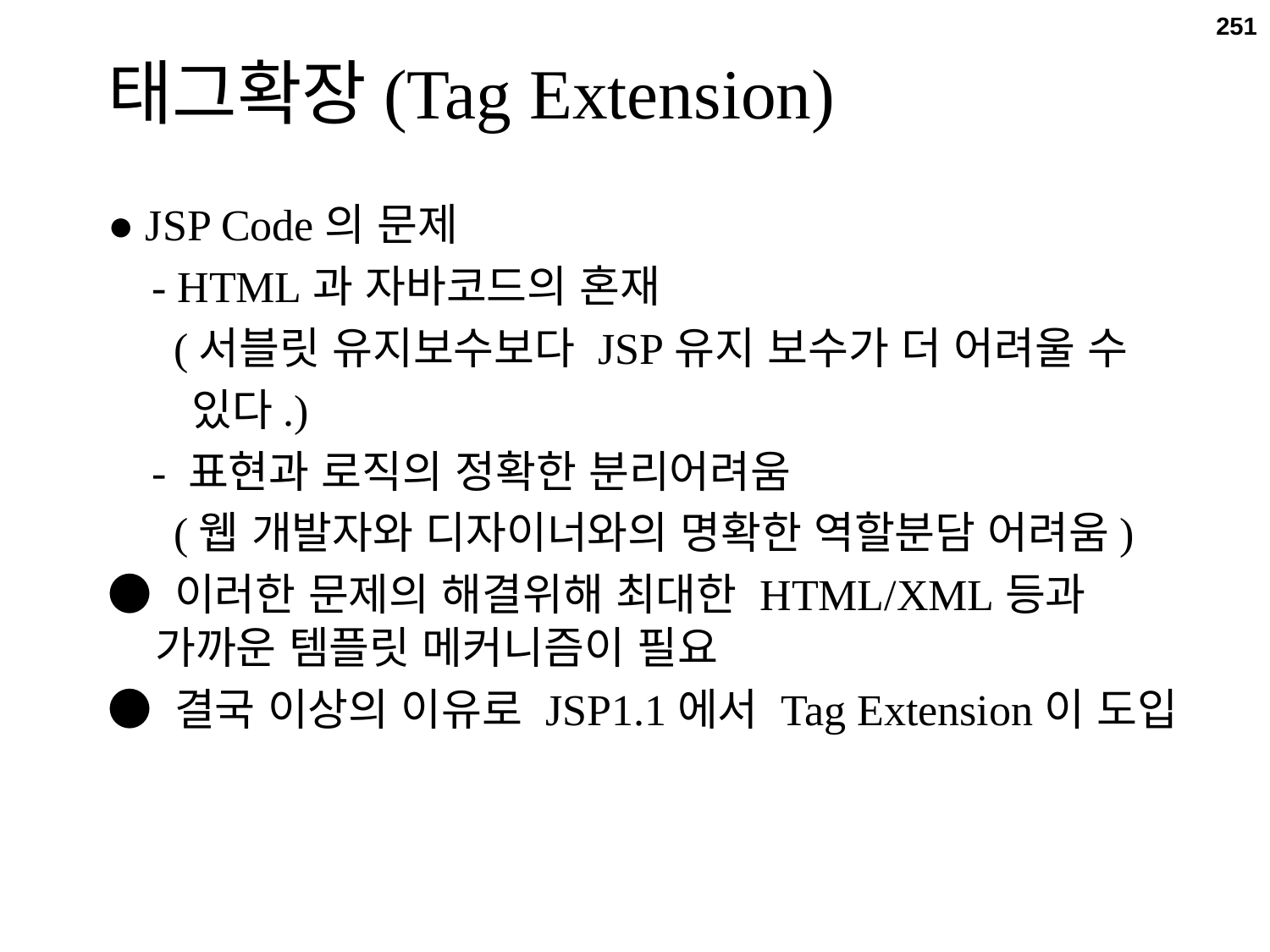

251
태그확장(Tag Extension)
● JSP Code의 문제
    - HTML과 자바코드의 혼재
      (서블릿 유지보수보다 JSP유지 보수가 더 어려울 수
      있다.)
    - 표현과 로직의 정확한 분리어려움
      (웹 개발자와 디자이너와의 명확한 역할분담 어려움)
● 이러한 문제의 해결위해 최대한 HTML/XML등과 가까운 템플릿 메커니즘이 필요
● 결국 이상의 이유로 JSP1.1에서 Tag Extension이 도입